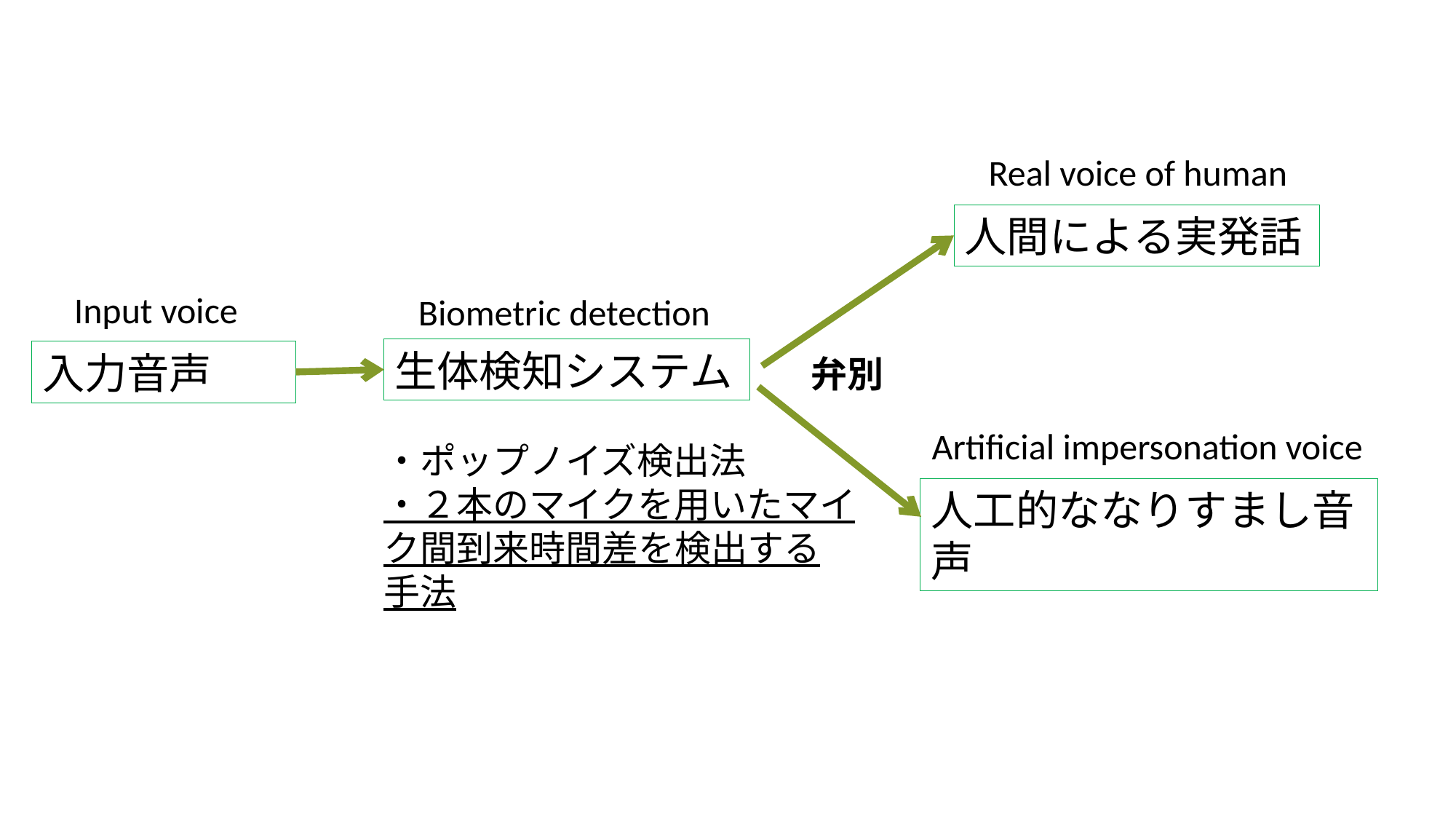

Real voice of human
人間による実発話
Input voice
Biometric detection
生体検知システム
入力音声
弁別
Artificial impersonation voice
・ポップノイズ検出法
・２本のマイクを用いたマイク間到来時間差を検出する手法
人工的ななりすまし音声